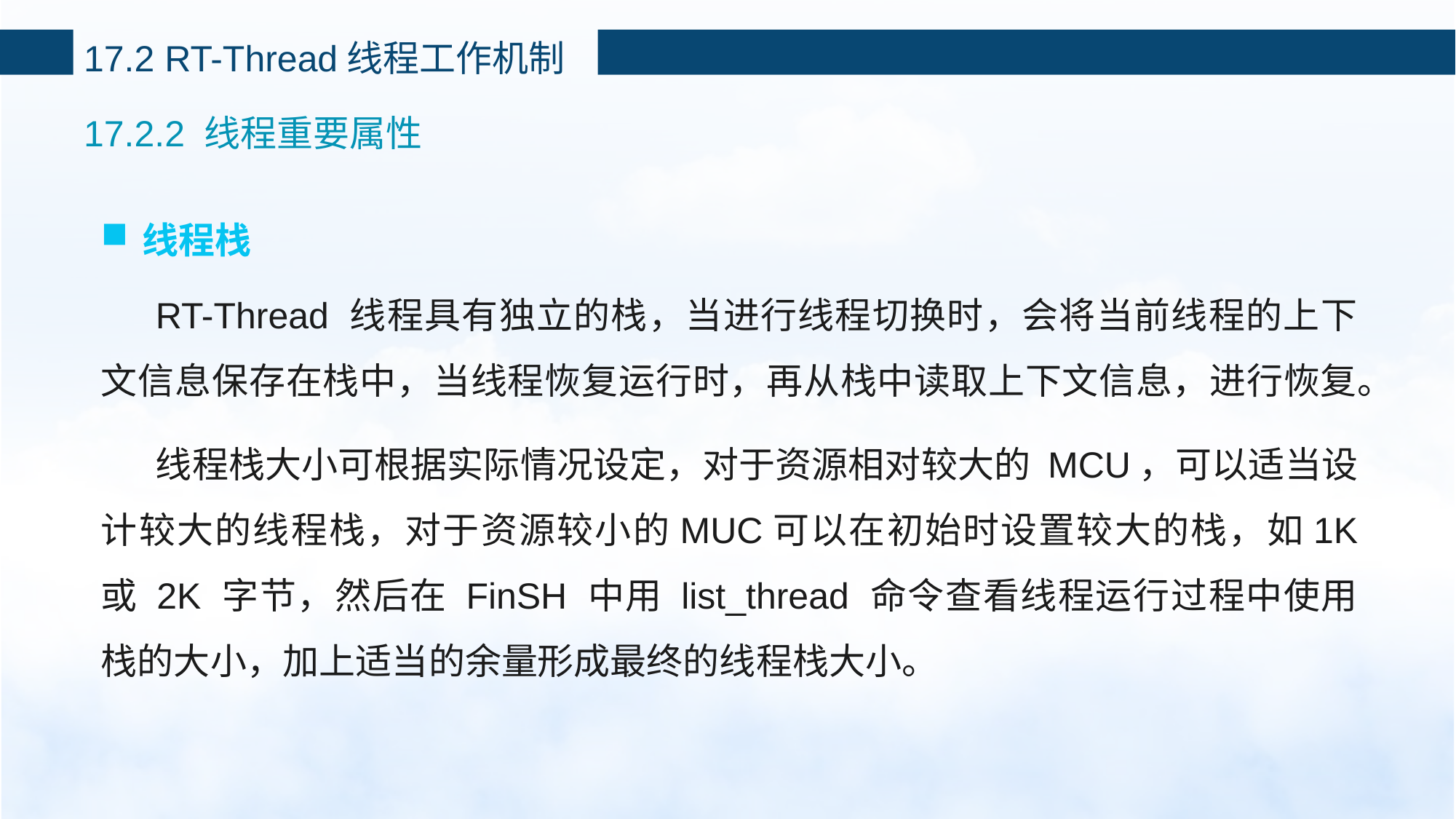

17.2 RT-Thread线程工作机制

17.2.2 线程重要属性
线程栈
RT-Thread 线程具有独立的栈，当进行线程切换时，会将当前线程的上下文信息保存在栈中，当线程恢复运行时，再从栈中读取上下文信息，进行恢复。
线程栈大小可根据实际情况设定，对于资源相对较大的 MCU，可以适当设计较大的线程栈，对于资源较小的MUC可以在初始时设置较大的栈，如1K 或 2K 字节，然后在 FinSH 中用 list_thread 命令查看线程运行过程中使用栈的大小，加上适当的余量形成最终的线程栈大小。